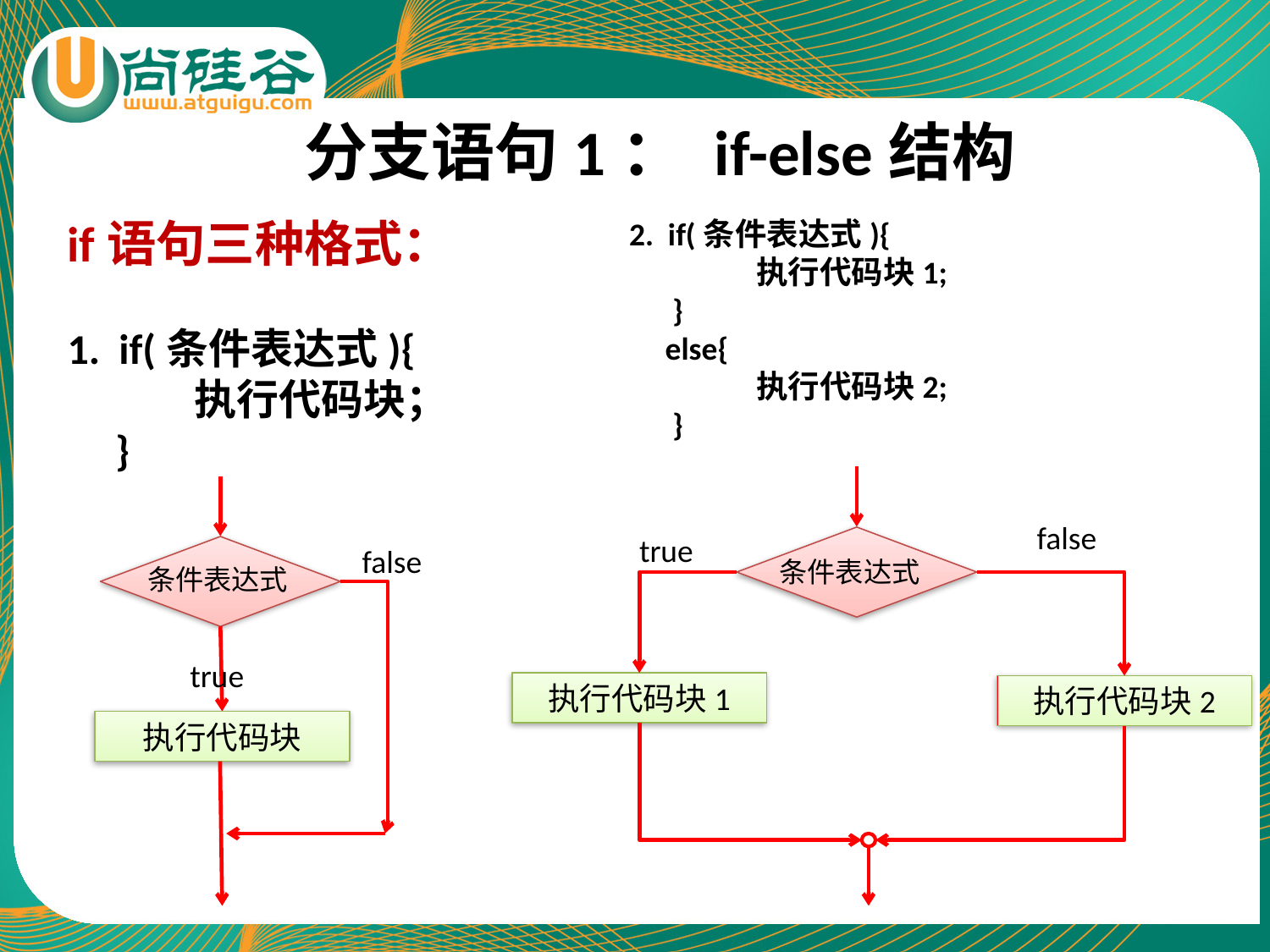

# 分支语句1： if-else结构
if语句三种格式：

1.  if(条件表达式){
	执行代码块；
     }
2.  if(条件表达式){
	执行代码块1;
      }
     else{
	执行代码块2;
      }
false
true

false

条件表达式
条件表达式
true
执行代码块1
执行代码块2
执行代码块